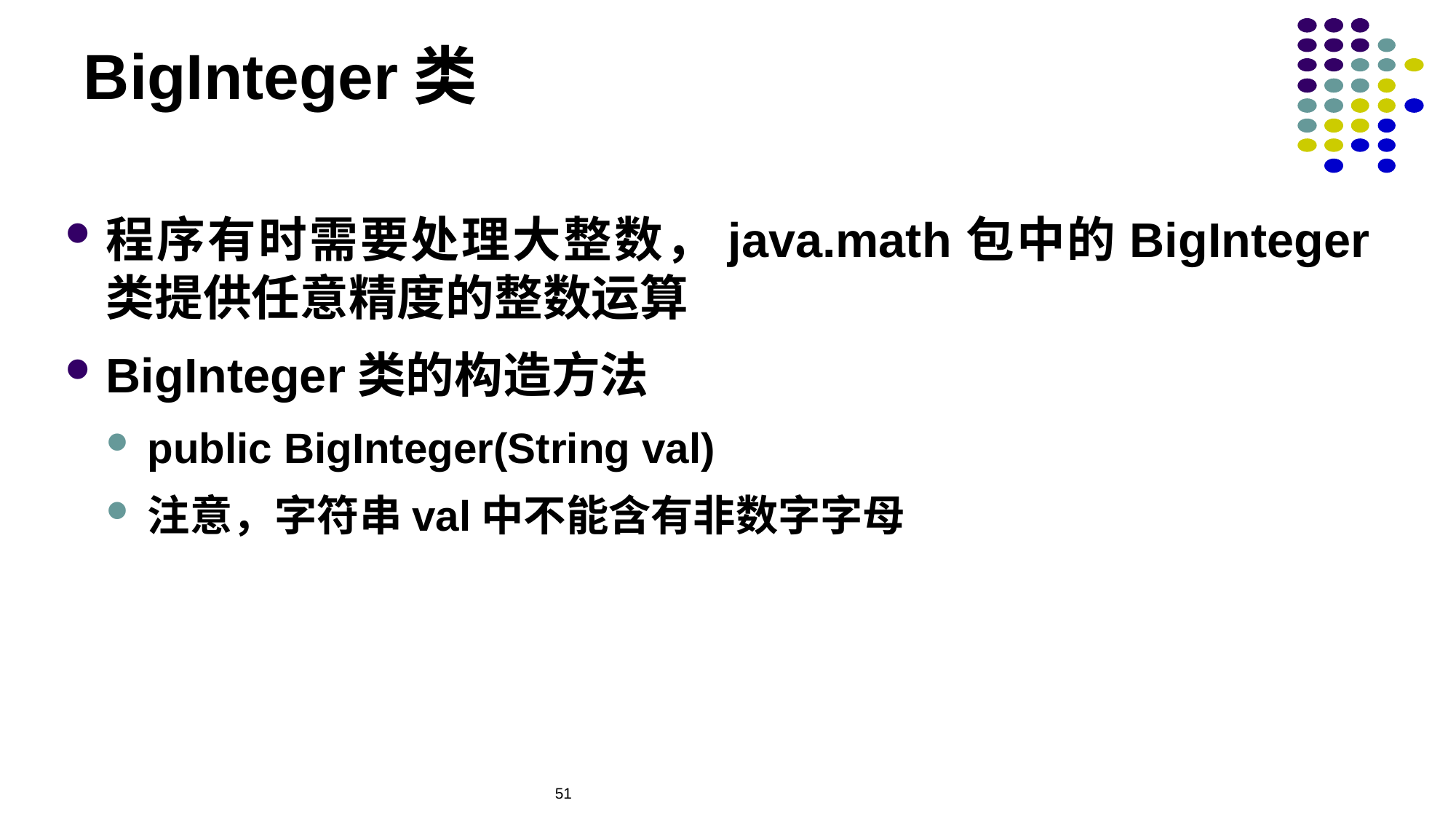

# BigInteger类
程序有时需要处理大整数，java.math包中的BigInteger类提供任意精度的整数运算
BigInteger类的构造方法
public BigInteger(String val)
注意，字符串val中不能含有非数字字母
51